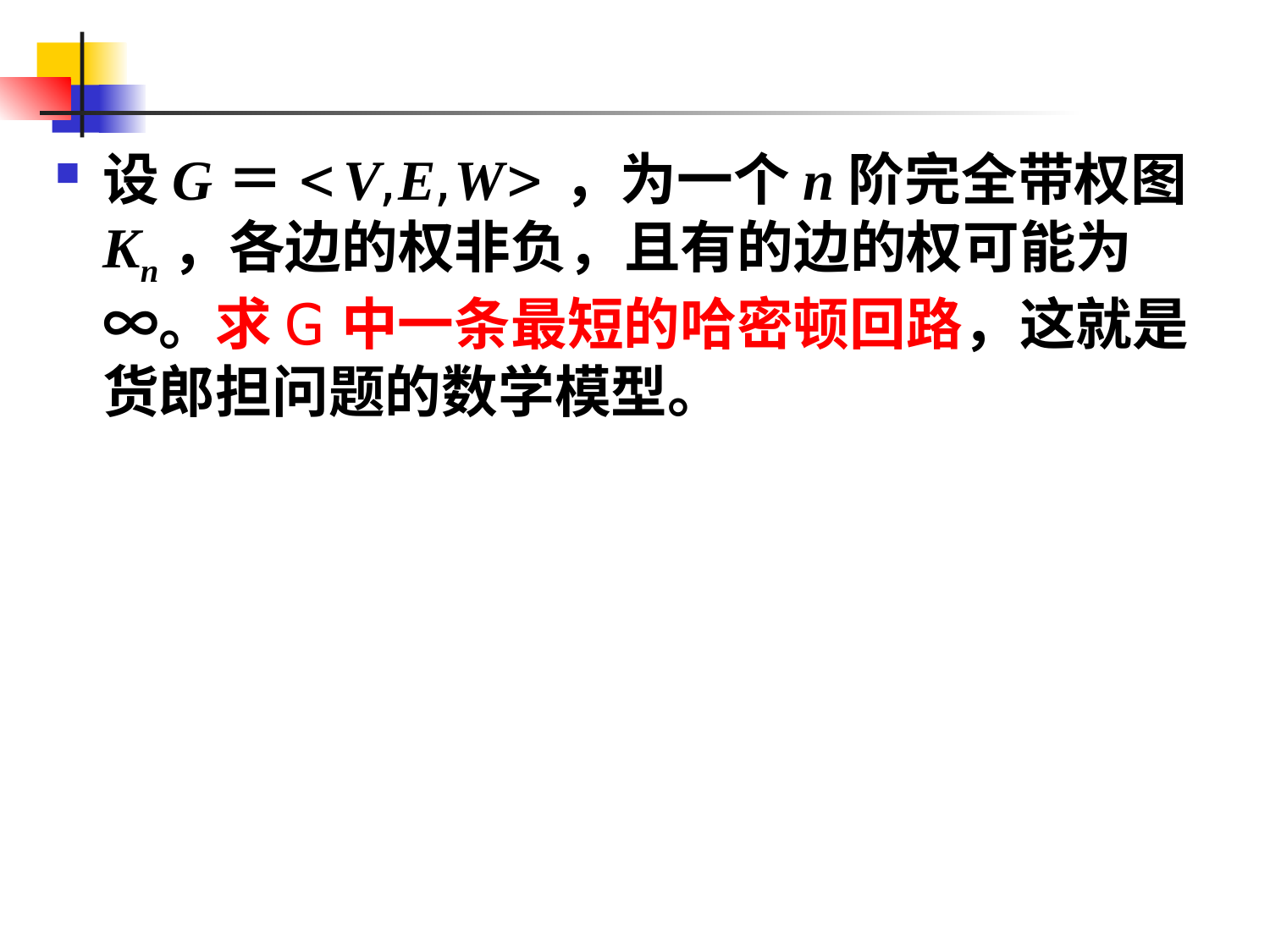

#
设G＝<V,E,W>，为一个n阶完全带权图Kn，各边的权非负，且有的边的权可能为∞。求G中一条最短的哈密顿回路，这就是货郎担问题的数学模型。